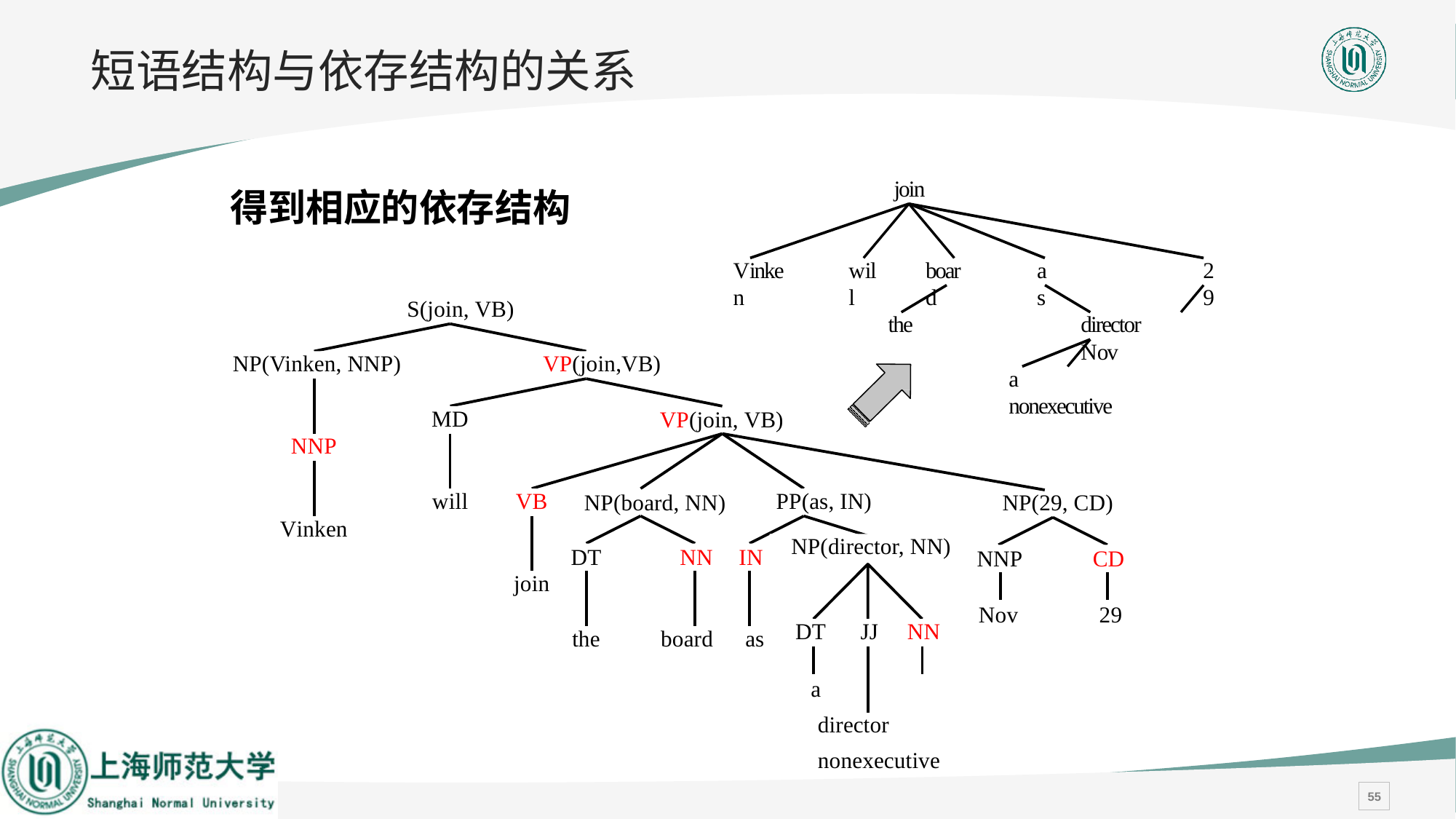

# 短语结构与依存结构的关系
join

得到相应的依存结构

Vinken
will
board
as
29

S(join, VB)
the
director	Nov

NP(Vinken, NNP)
VP(join,VB)

a	nonexecutive

MD
VP(join, VB)

NNP

will
VB
PP(as, IN)
NP(board, NN)

DT	NN	IN
NP(29, CD)

NNP	CD

Nov	29

Vinken

NP(director, NN)

join

DT	JJ	NN

the
board	as

a	director  nonexecutive